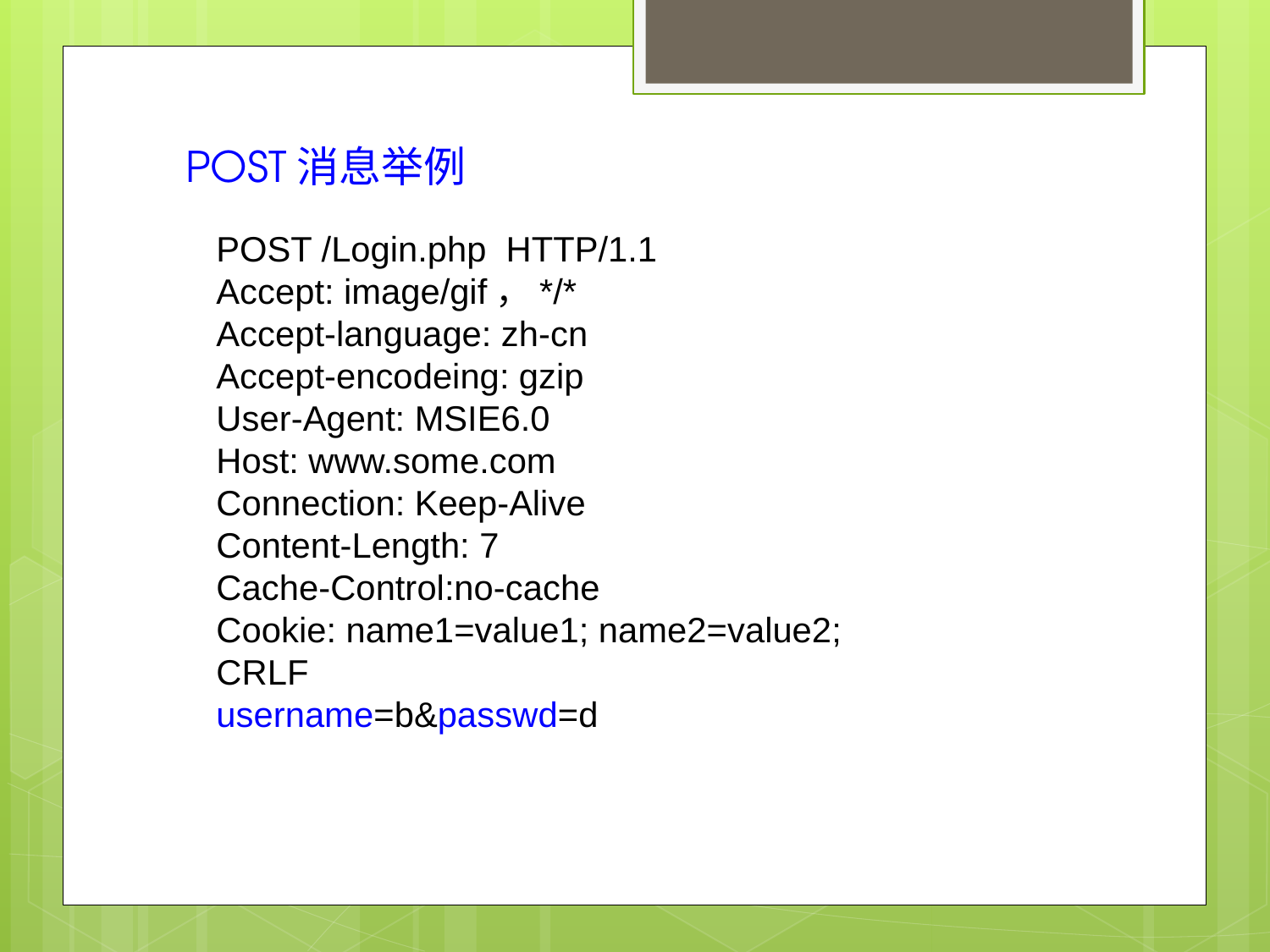

POST消息举例
POST /Login.php  HTTP/1.1
Accept: image/gif，*/*
Accept-language: zh-cn
Accept-encodeing: gzip
User-Agent: MSIE6.0
Host: www.some.com
Connection: Keep-Alive
Content-Length: 7
Cache-Control:no-cache
Cookie: name1=value1; name2=value2;
CRLF
username=b&passwd=d